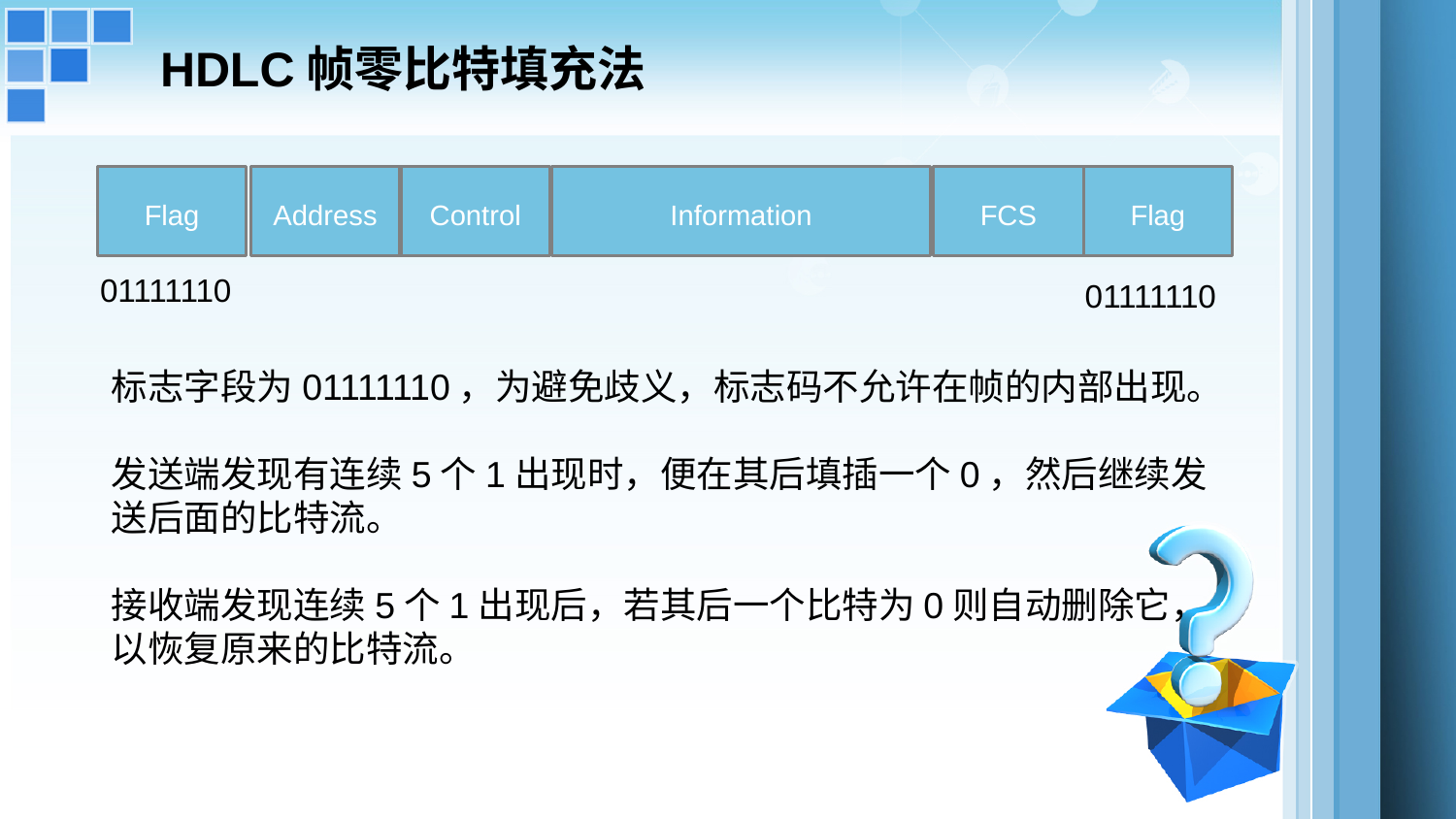

HDLC帧零比特填充法
FCS
Flag
Address
Control
Information
Flag

01111110
01111110
标志字段为01111110，为避免歧义，标志码不允许在帧的内部出现。

发送端发现有连续5个1出现时，便在其后填插一个0，然后继续发送后面的比特流。

接收端发现连续5个1出现后，若其后一个比特为0则自动删除它，以恢复原来的比特流。